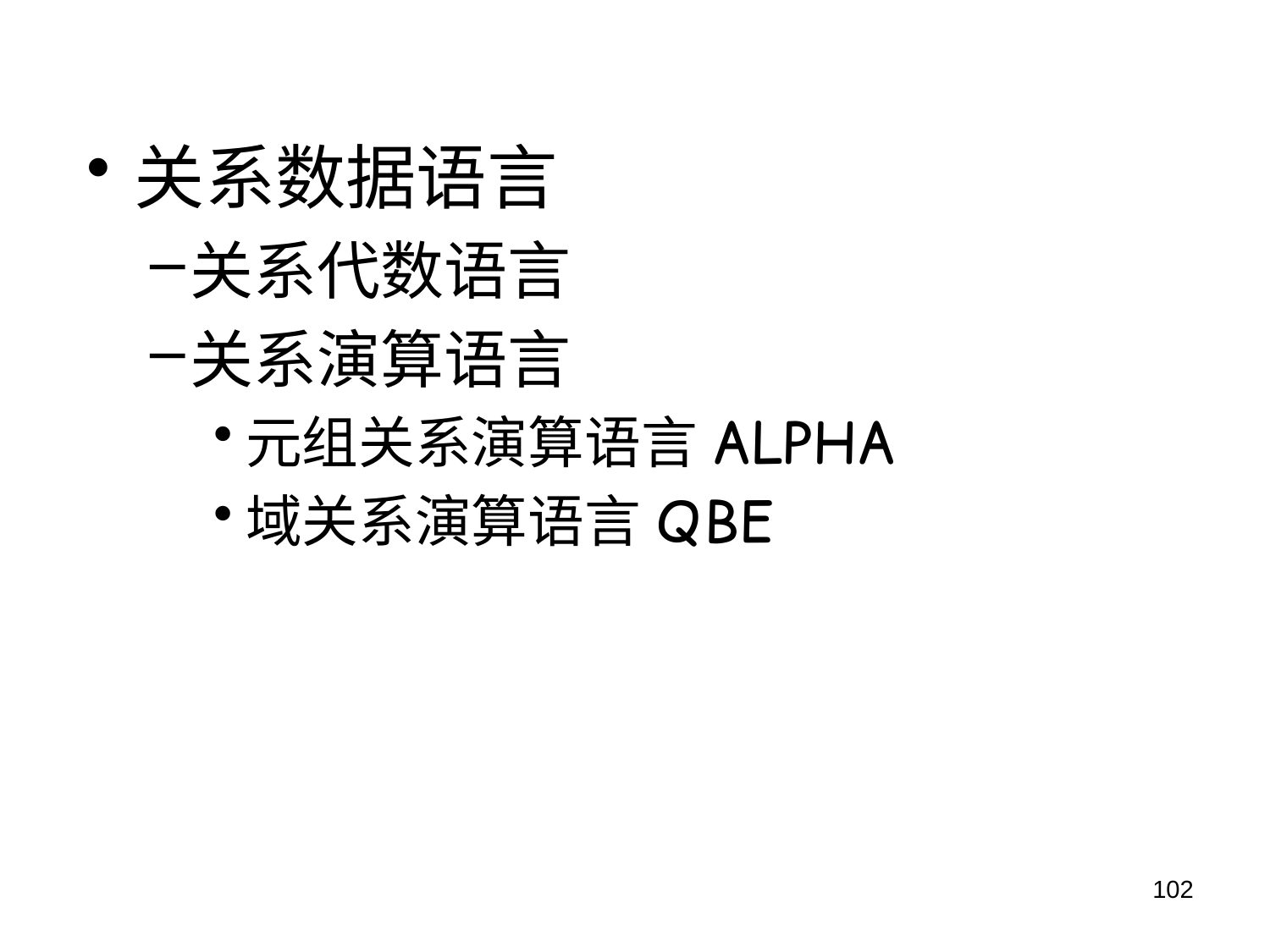

关系数据语言
关系代数语言
关系演算语言
元组关系演算语言ALPHA
域关系演算语言QBE

102